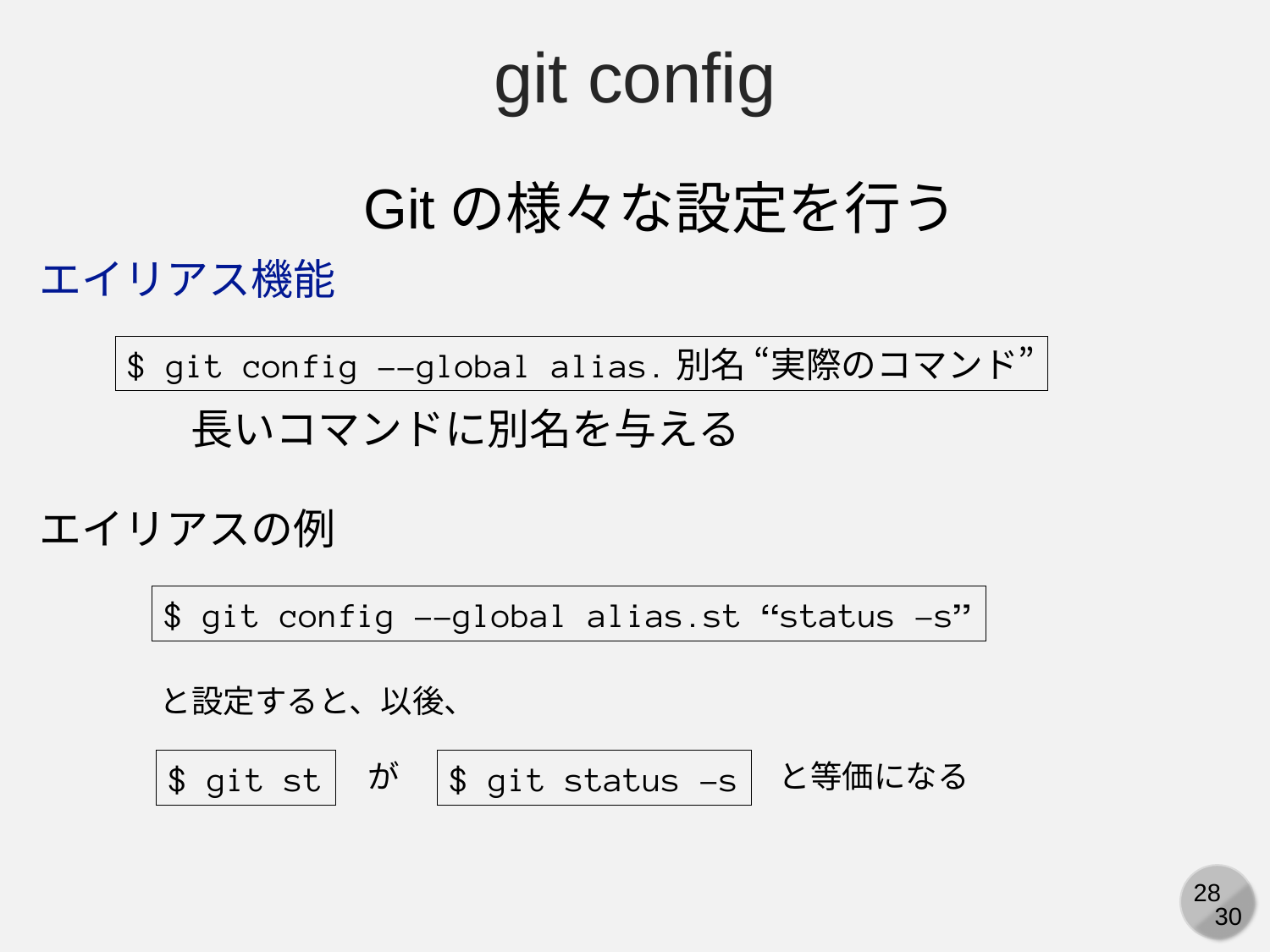

git config
Gitの様々な設定を行う
エイリアス機能
$ git config --global alias.別名 “実際のコマンド”
長いコマンドに別名を与える
エイリアスの例
$ git config --global alias.st “status –s”
と設定すると、以後、
$ git st
が
$ git status -s
と等価になる